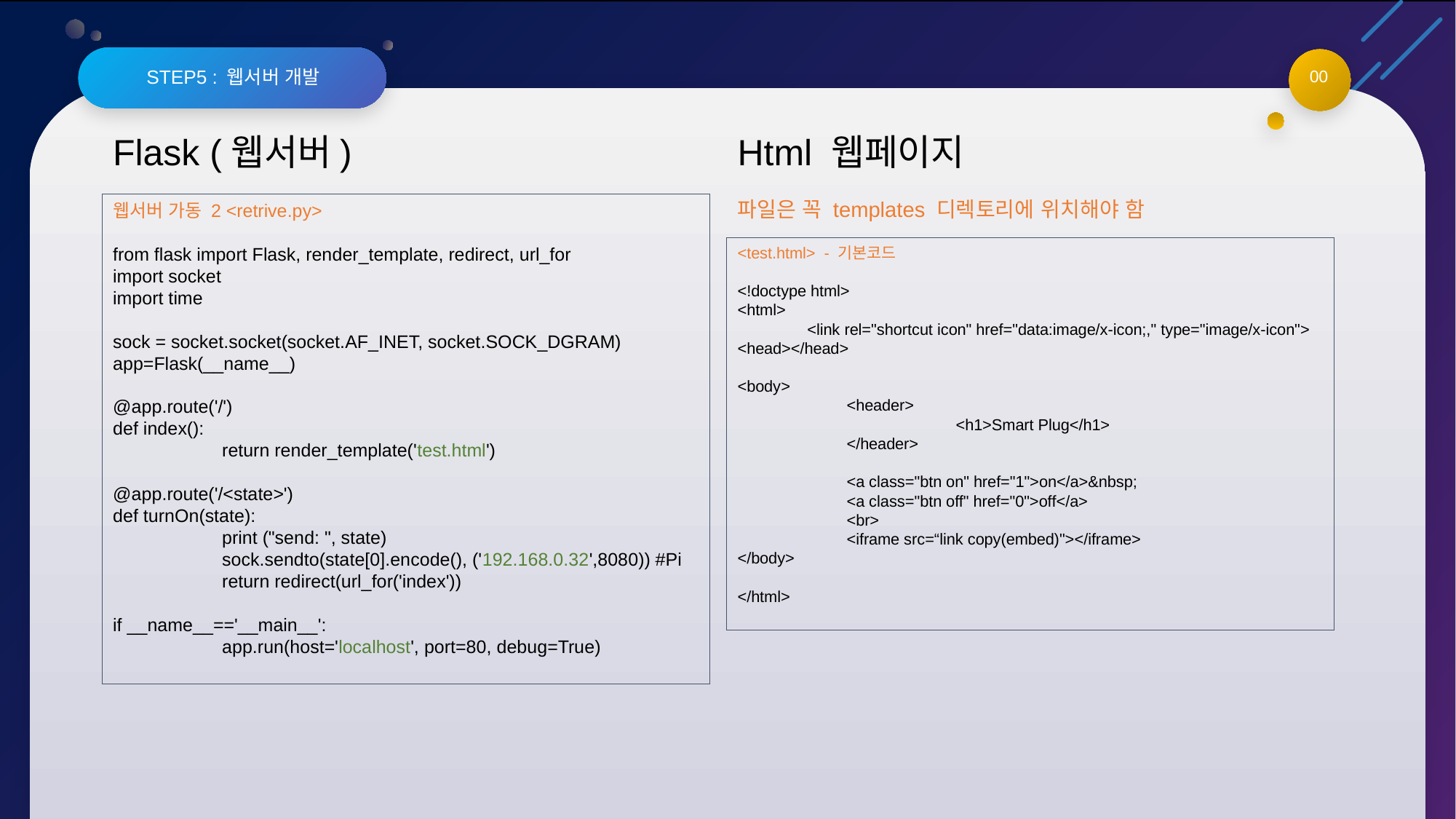

STEP5 : 웹서버 개발
00
Flask (웹서버)
Html 웹페이지
파일은 꼭 templates 디렉토리에 위치해야 함
웹서버 가동 2 <retrive.py>

from flask import Flask, render_template, redirect, url_for
import socket
import time

sock = socket.socket(socket.AF_INET, socket.SOCK_DGRAM)
app=Flask(__name__)

@app.route('/')
def index():
	return render_template('test.html')

@app.route('/<state>')
def turnOn(state):
	print ("send: ", state)
	sock.sendto(state[0].encode(), ('192.168.0.32',8080)) #Pi
	return redirect(url_for('index'))

if __name__=='__main__':
	app.run(host='localhost', port=80, debug=True)

<test.html>  - 기본코드

<!doctype html>
<html>
                <link rel="shortcut icon" href="data:image/x-icon;," type="image/x-icon">
<head></head>

<body>
	<header>
		<h1>Smart Plug</h1>
	</header>

	<a class="btn on" href="1">on</a>&nbsp;
	<a class="btn off" href="0">off</a>
	<br>
	<iframe src=“link copy(embed)"></iframe>
</body>

</html>